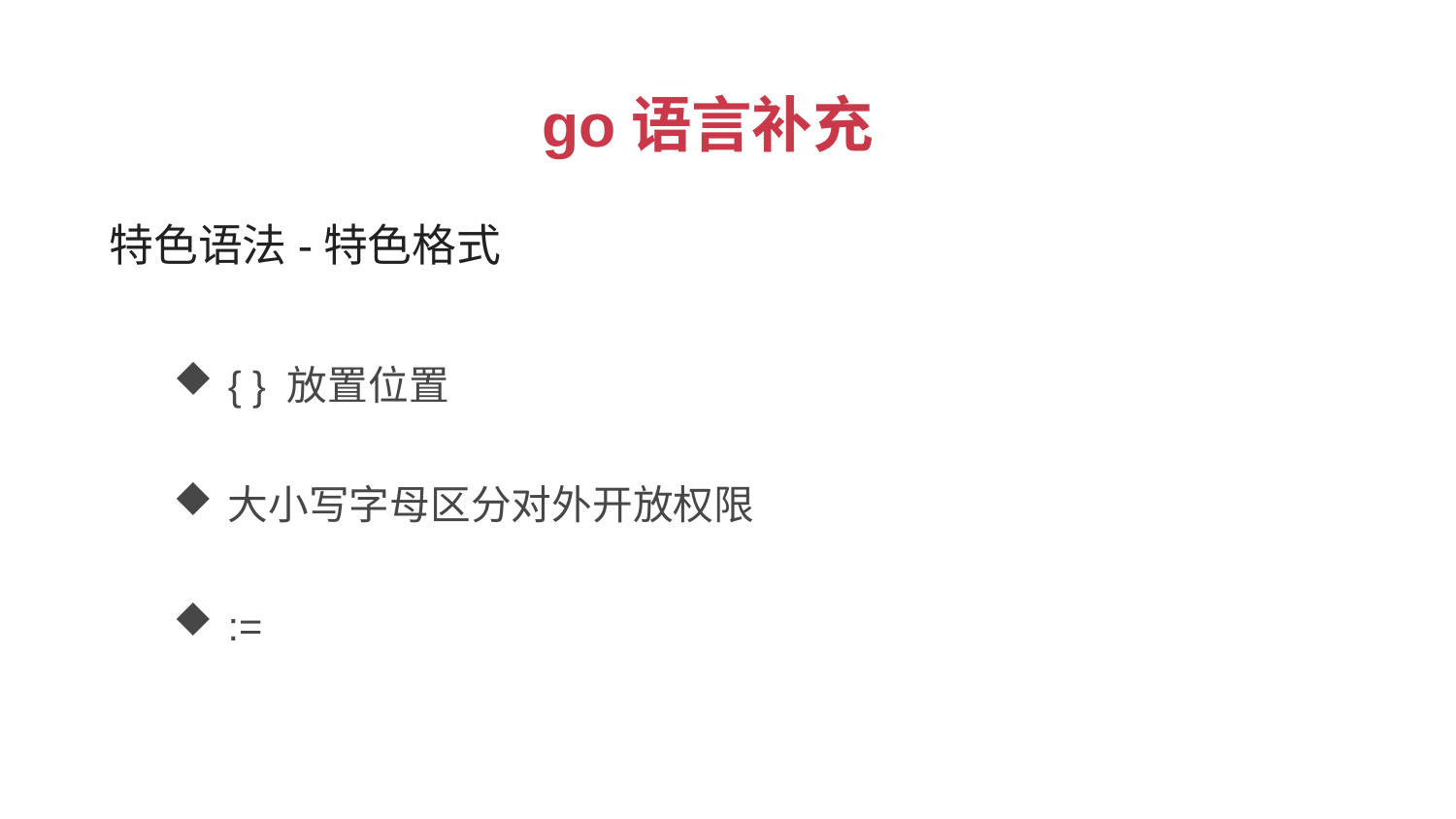

go语言补充
 特色语法-特色格式
{ } 放置位置
大小写字母区分对外开放权限
:=